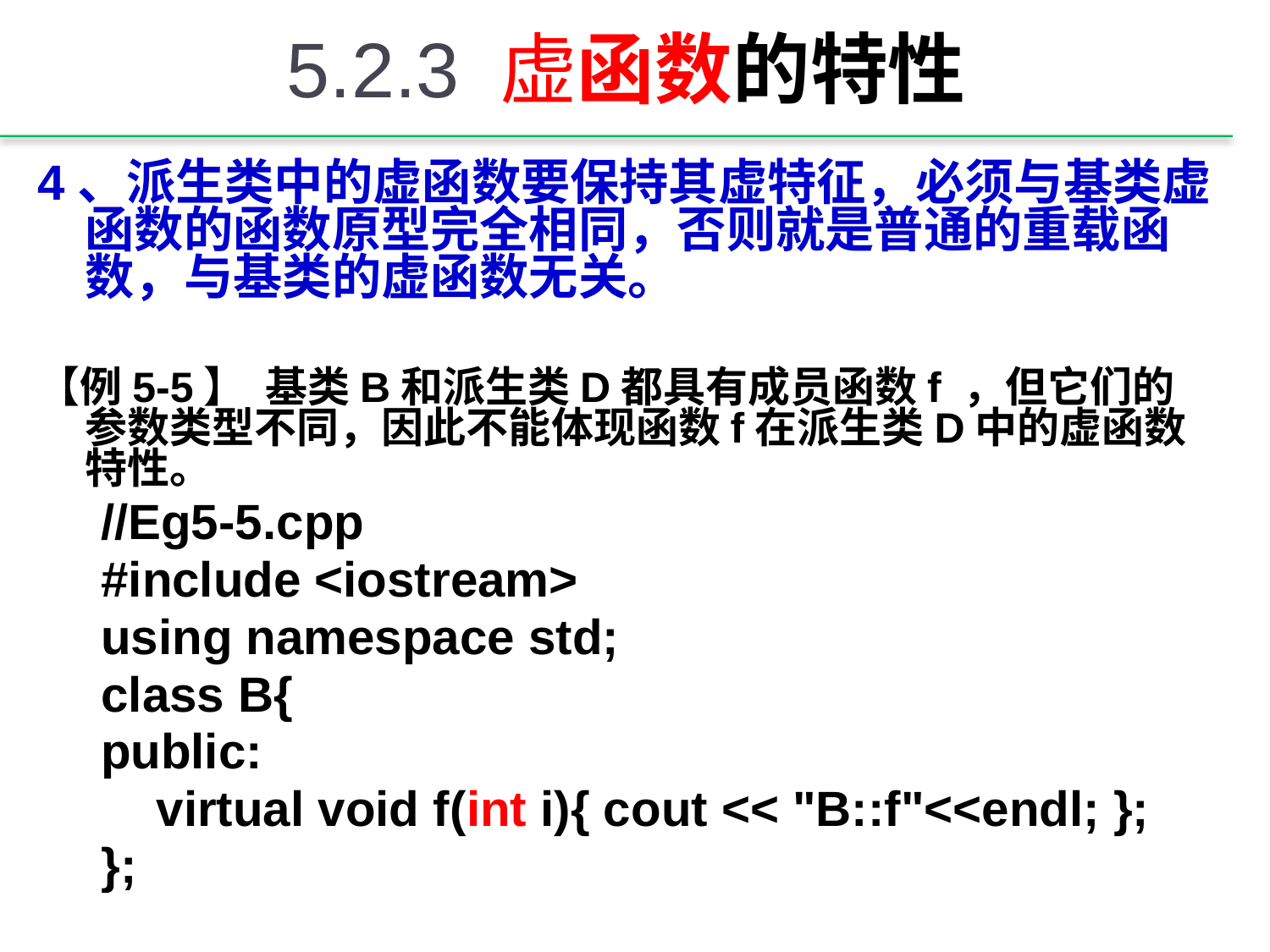

# 5.2.3 虚函数的特性
4、派生类中的虚函数要保持其虚特征，必须与基类虚函数的函数原型完全相同，否则就是普通的重载函数，与基类的虚函数无关。

【例5-5】  基类B和派生类D都具有成员函数f ，但它们的参数类型不同，因此不能体现函数f在派生类D中的虚函数特性。
//Eg5-5.cpp
#include <iostream>
using namespace std;
class B{
public:
    virtual void f(int i){ cout << "B::f"<<endl; };
};